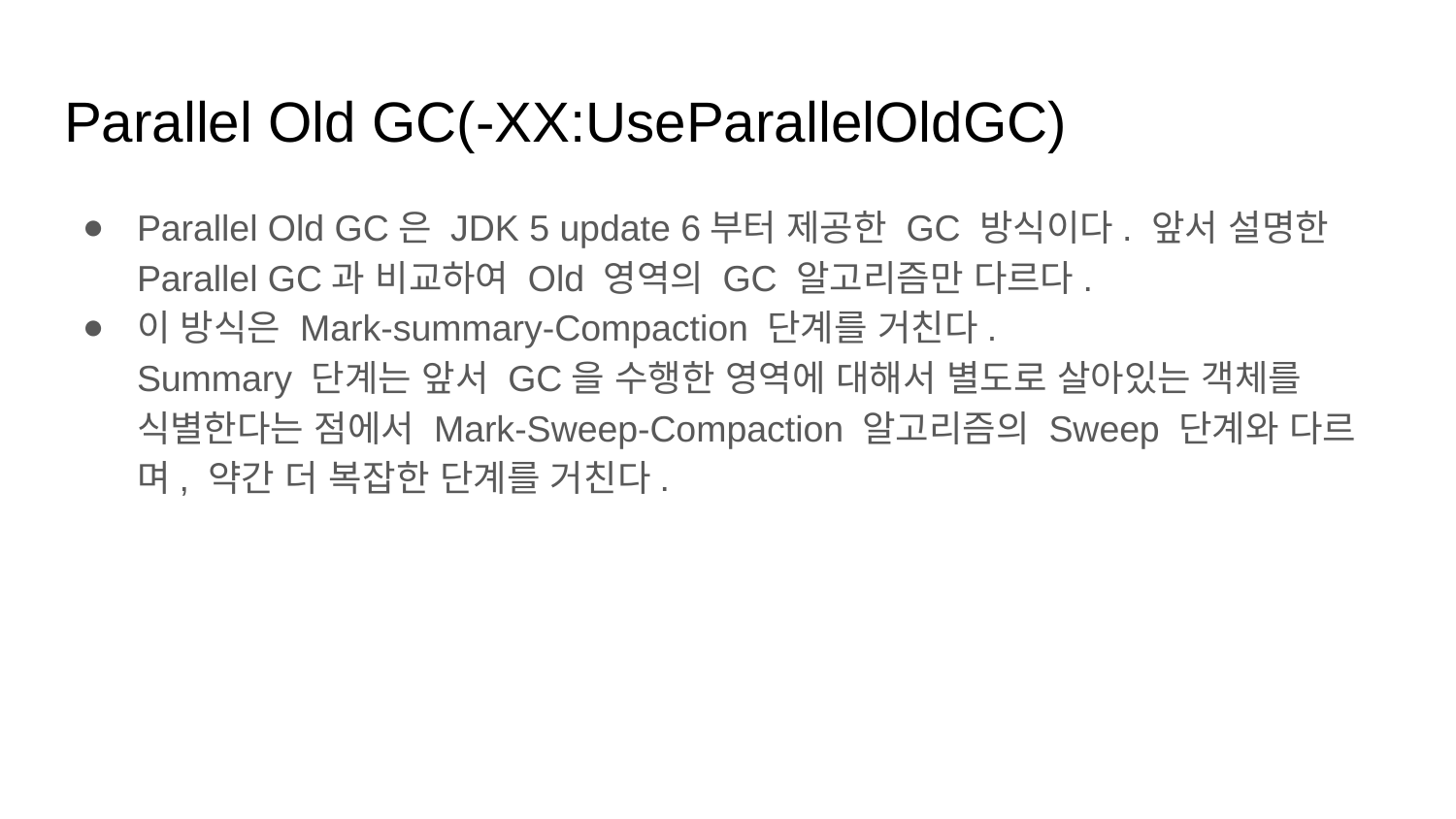

# Parallel Old GC(-XX:UseParallelOldGC)
Parallel Old GC은 JDK 5 update 6부터 제공한 GC 방식이다. 앞서 설명한 Parallel GC과 비교하여 Old 영역의 GC 알고리즘만 다르다.
이 방식은 Mark-summary-Compaction 단계를 거친다.
Summary 단계는 앞서 GC을 수행한 영역에 대해서 별도로 살아있는 객체를 식별한다는 점에서 Mark-Sweep-Compaction 알고리즘의 Sweep 단계와 다르며, 약간 더 복잡한 단계를 거친다.